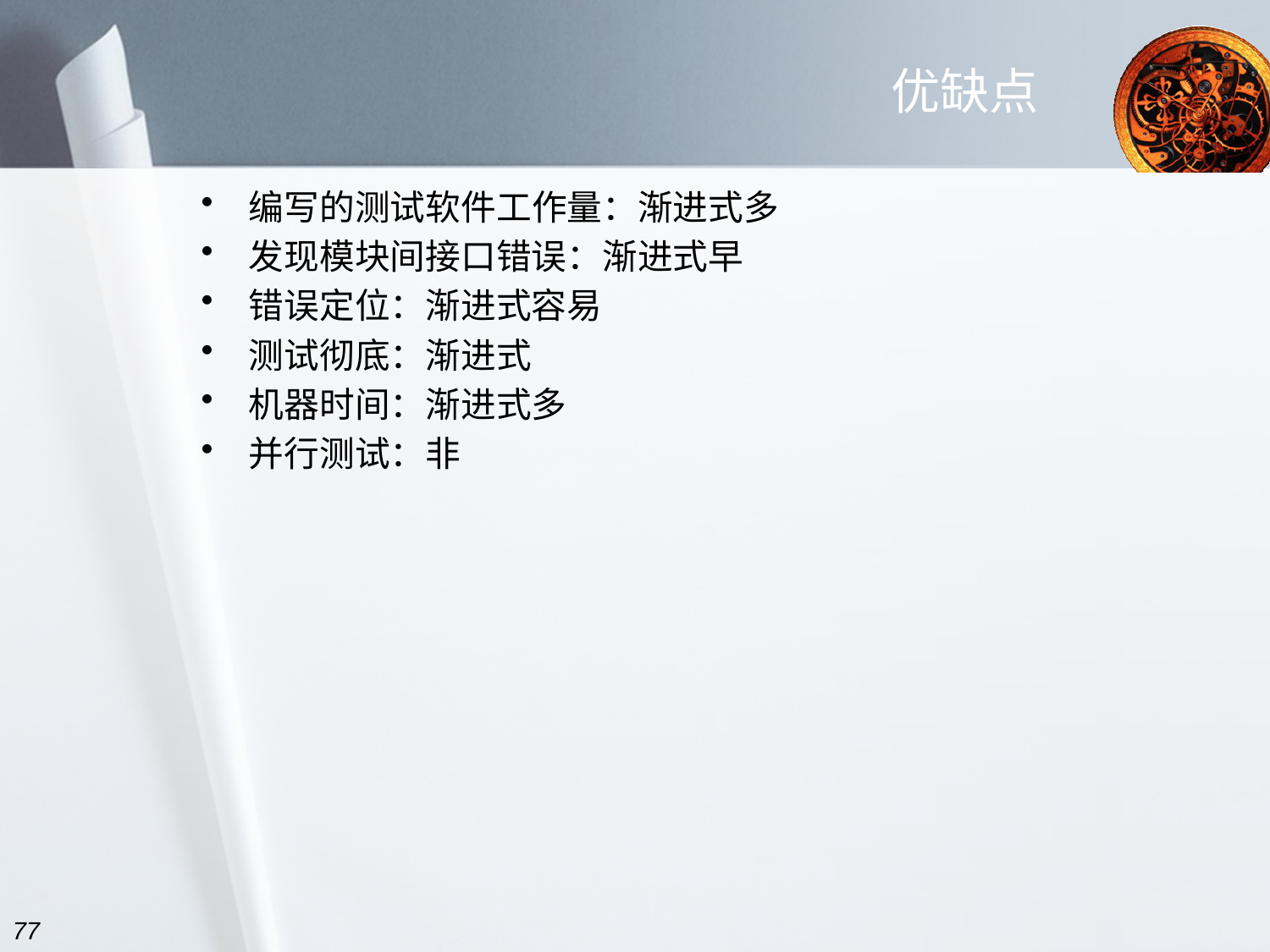

# 优缺点
编写的测试软件工作量：渐进式多
发现模块间接口错误：渐进式早
错误定位：渐进式容易
测试彻底：渐进式
机器时间：渐进式多
并行测试：非
77